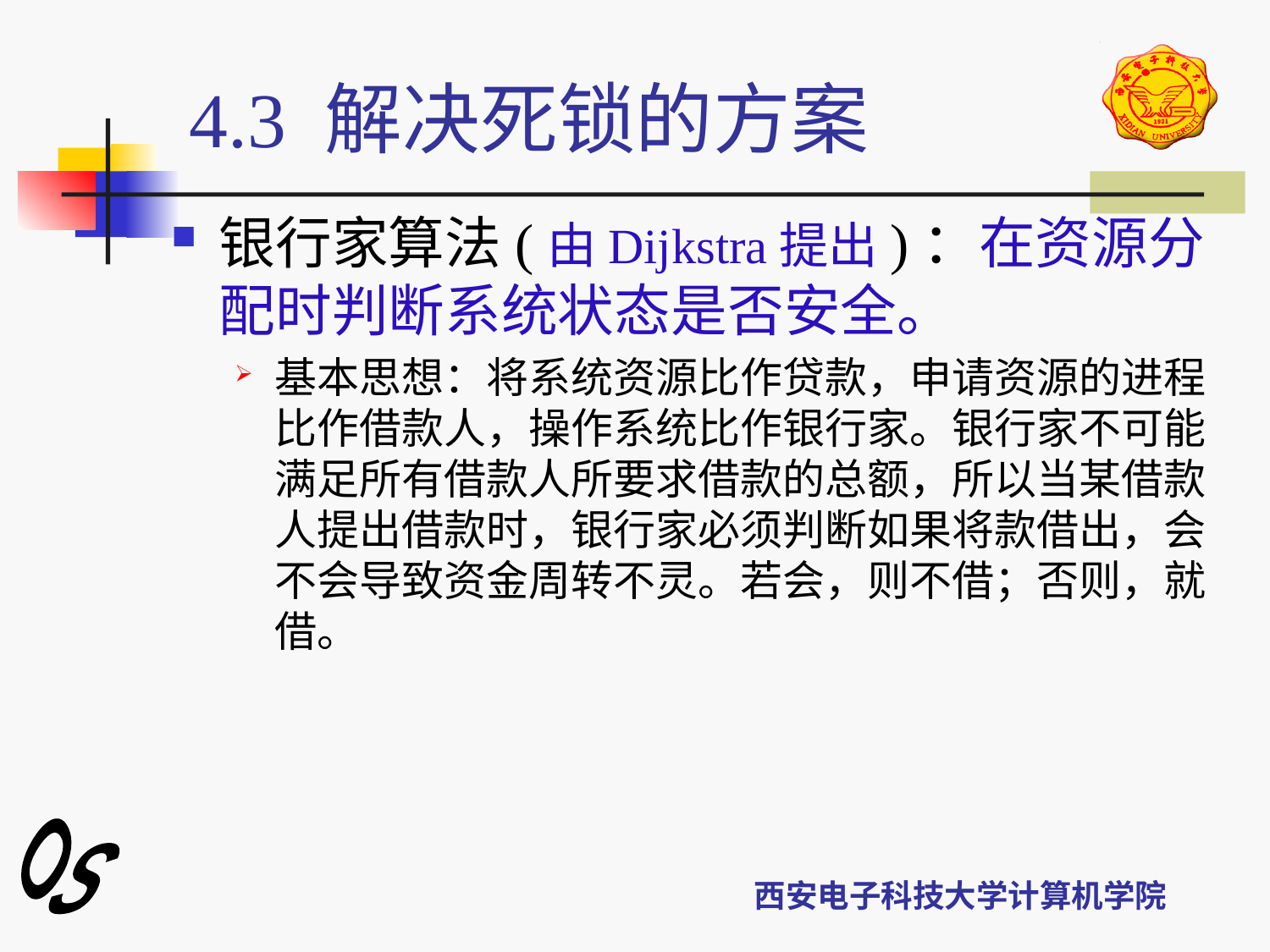

# 4.3 解决死锁的方案
银行家算法(由Dijkstra提出)：在资源分配时判断系统状态是否安全。
基本思想：将系统资源比作贷款，申请资源的进程比作借款人，操作系统比作银行家。银行家不可能满足所有借款人所要求借款的总额，所以当某借款人提出借款时，银行家必须判断如果将款借出，会不会导致资金周转不灵。若会，则不借；否则，就借。
16